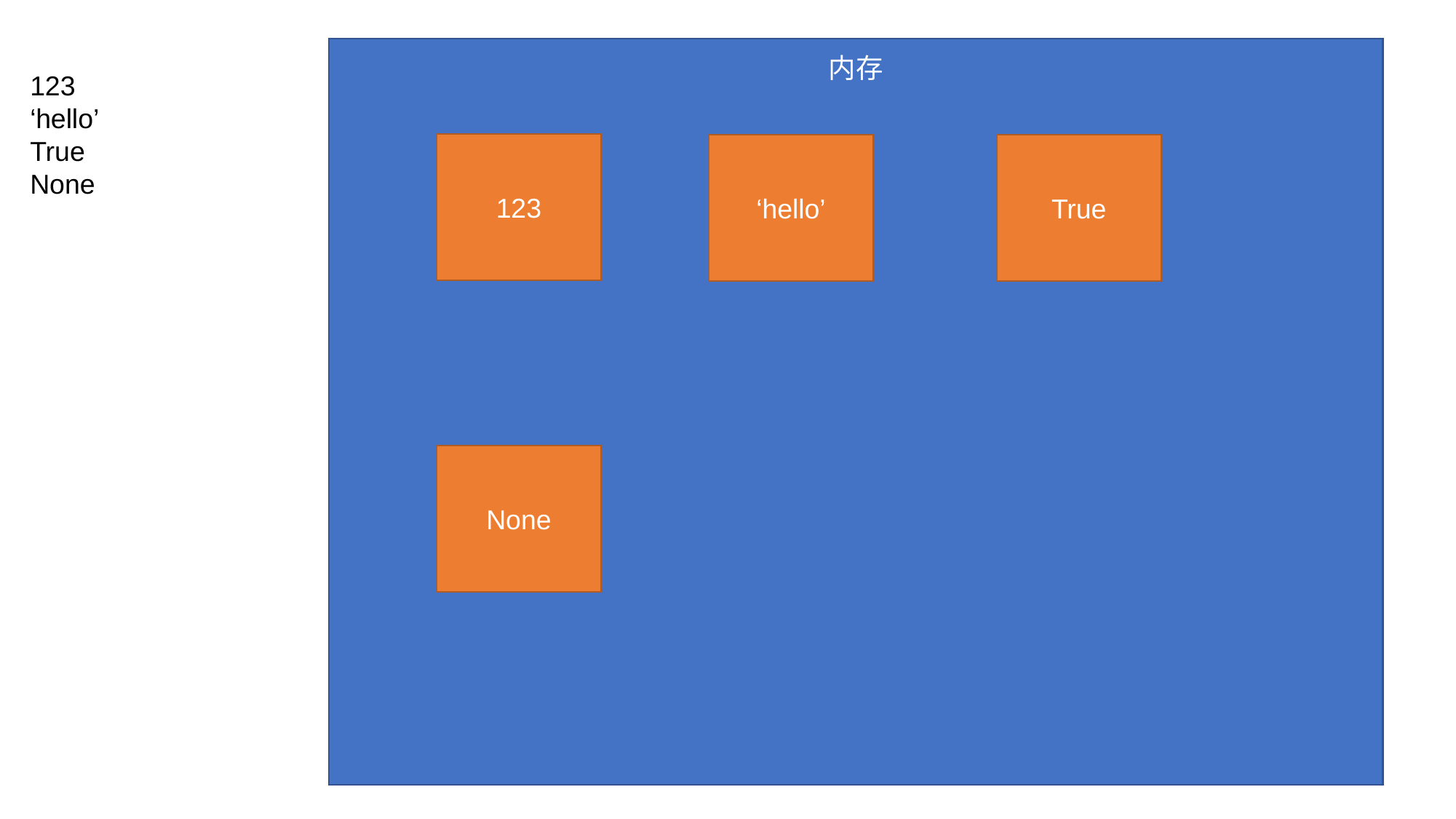

内存

123
‘hello’
True
None
123
‘hello’
True
None